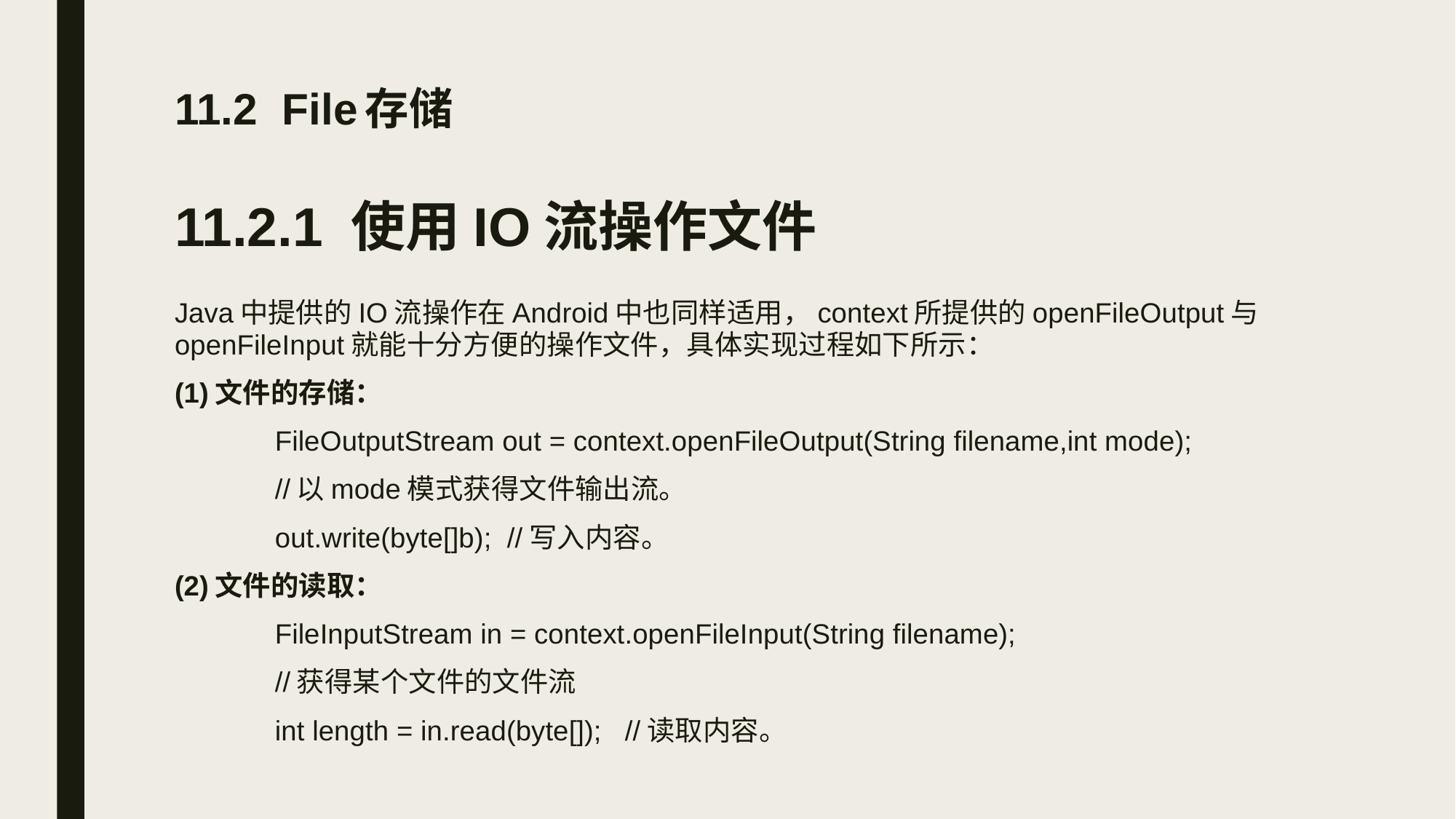

# 11.2  File存储
11.2.1 使用IO流操作文件
Java中提供的IO流操作在Android中也同样适用，context所提供的openFileOutput与openFileInput就能十分方便的操作文件，具体实现过程如下所示：
(1)文件的存储：
	FileOutputStream out = context.openFileOutput(String filename,int mode);
	//以mode模式获得文件输出流。
	out.write(byte[]b);  //写入内容。
(2)文件的读取：
	FileInputStream in = context.openFileInput(String filename);
	//获得某个文件的文件流
	int length = in.read(byte[]);   //读取内容。